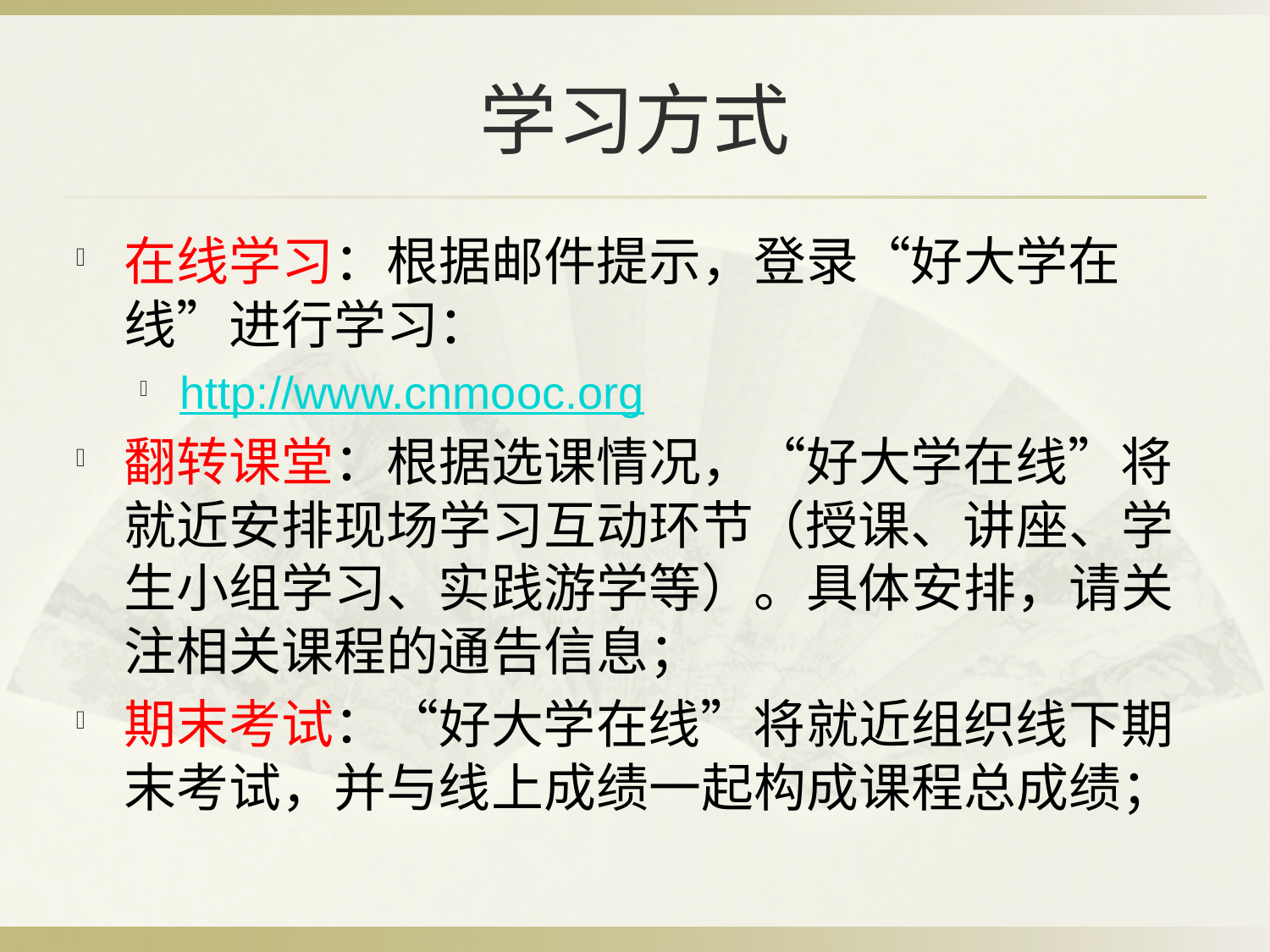

# 学习方式
在线学习：根据邮件提示，登录“好大学在线”进行学习：
http://www.cnmooc.org
翻转课堂：根据选课情况，“好大学在线”将就近安排现场学习互动环节（授课、讲座、学生小组学习、实践游学等）。具体安排，请关注相关课程的通告信息；
期末考试：“好大学在线”将就近组织线下期末考试，并与线上成绩一起构成课程总成绩；